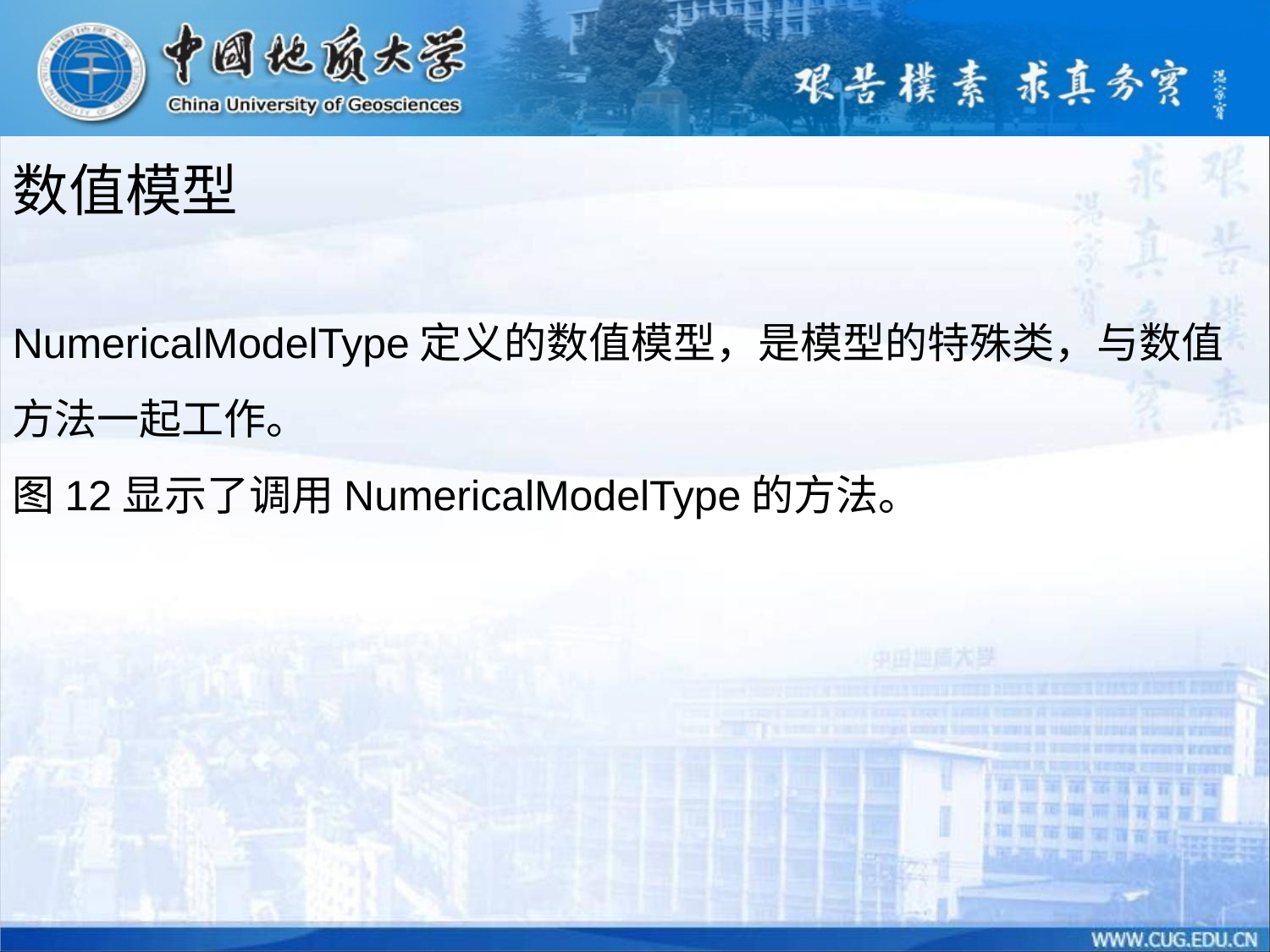

数值模型

NumericalModelType定义的数值模型，是模型的特殊类，与数值方法一起工作。
图12显示了调用NumericalModelType的方法。